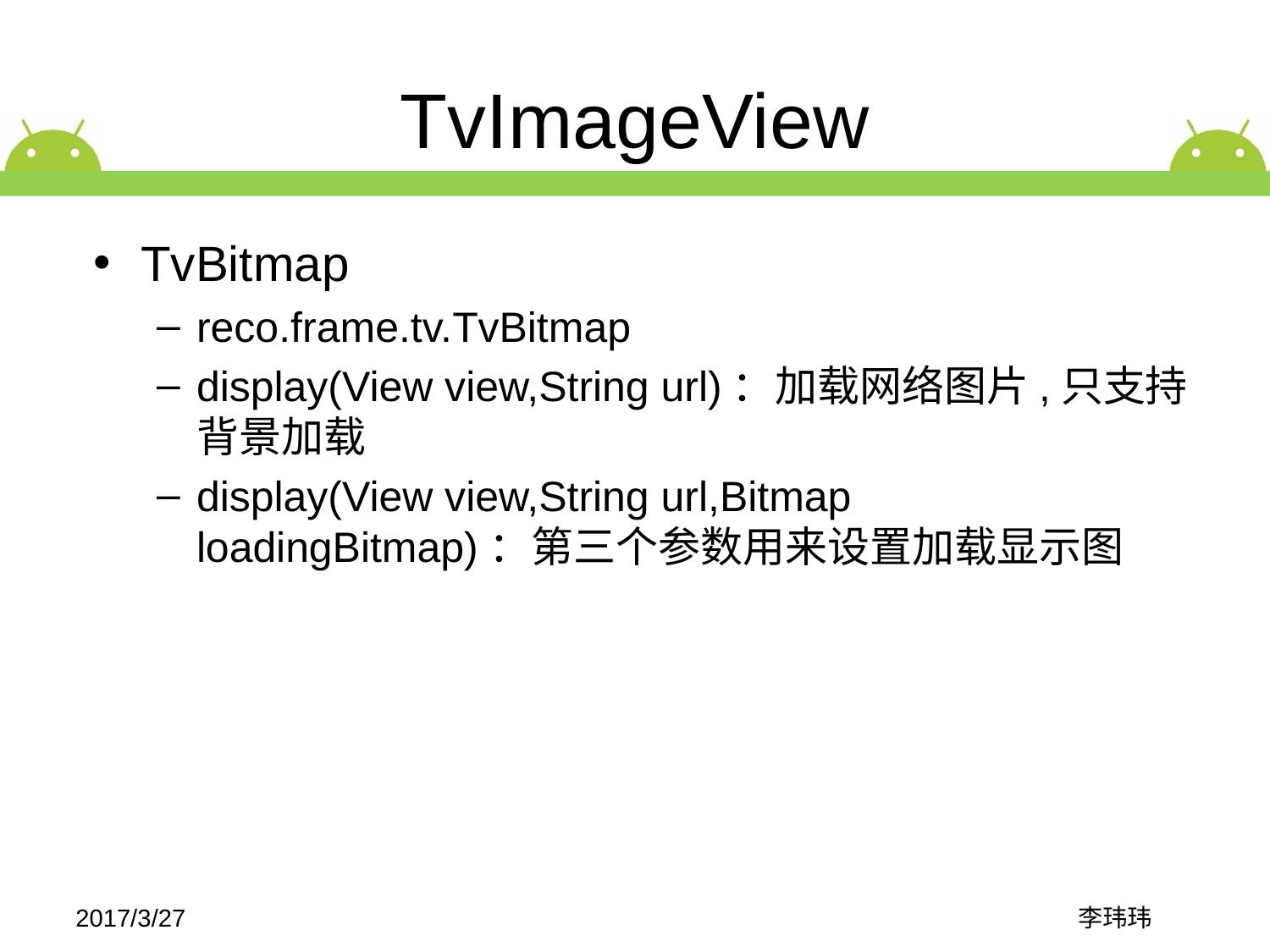

# TvImageView
TvBitmap
reco.frame.tv.TvBitmap
display(View view,String url)：加载网络图片,只支持背景加载
display(View view,String url,Bitmap loadingBitmap)：第三个参数用来设置加载显示图